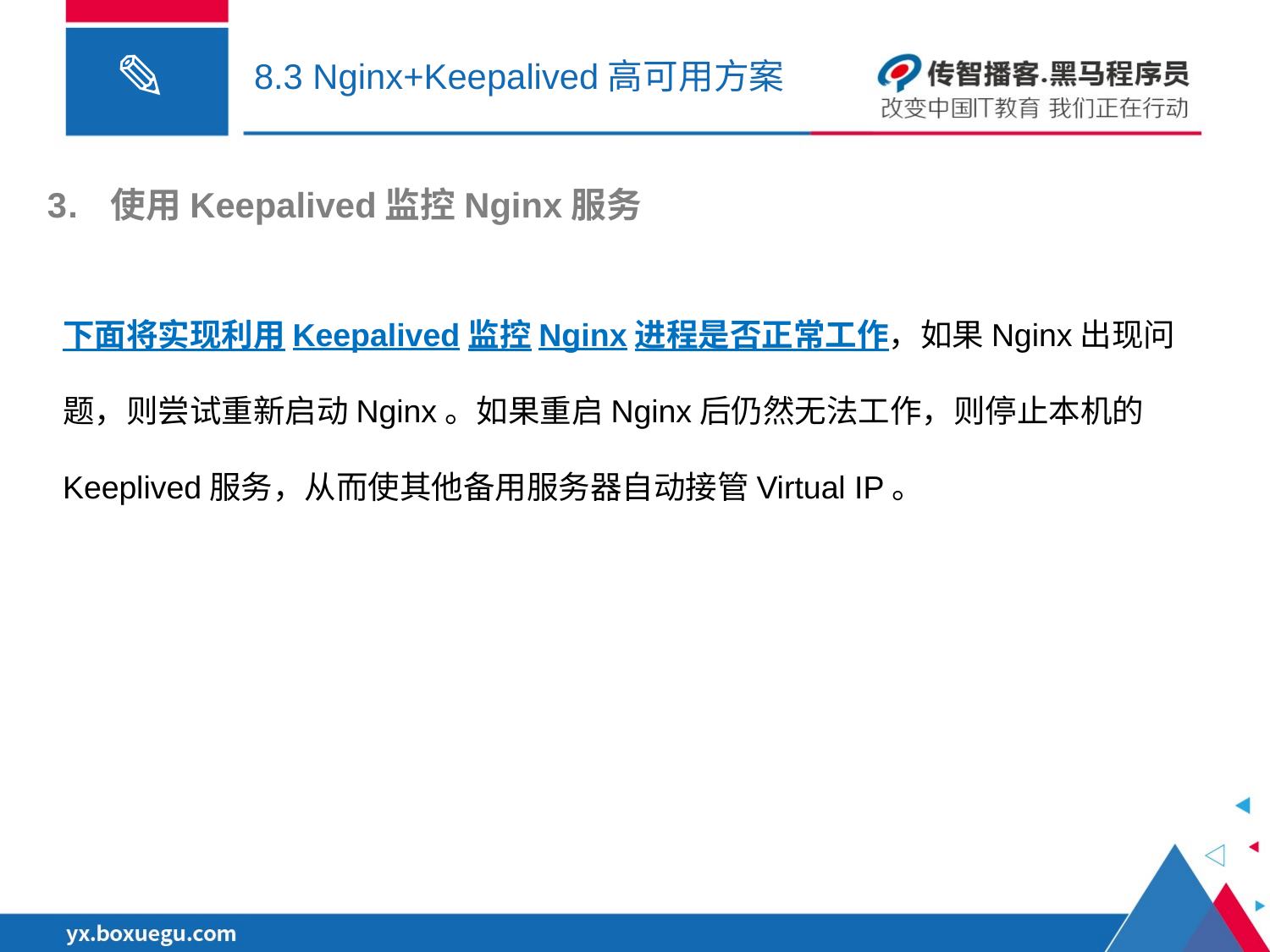

# 8.3 Nginx+Keepalived高可用方案
使用Keepalived监控Nginx服务
下面将实现利用Keepalived监控Nginx进程是否正常工作，如果Nginx出现问题，则尝试重新启动Nginx。如果重启Nginx后仍然无法工作，则停止本机的Keeplived服务，从而使其他备用服务器自动接管Virtual IP。